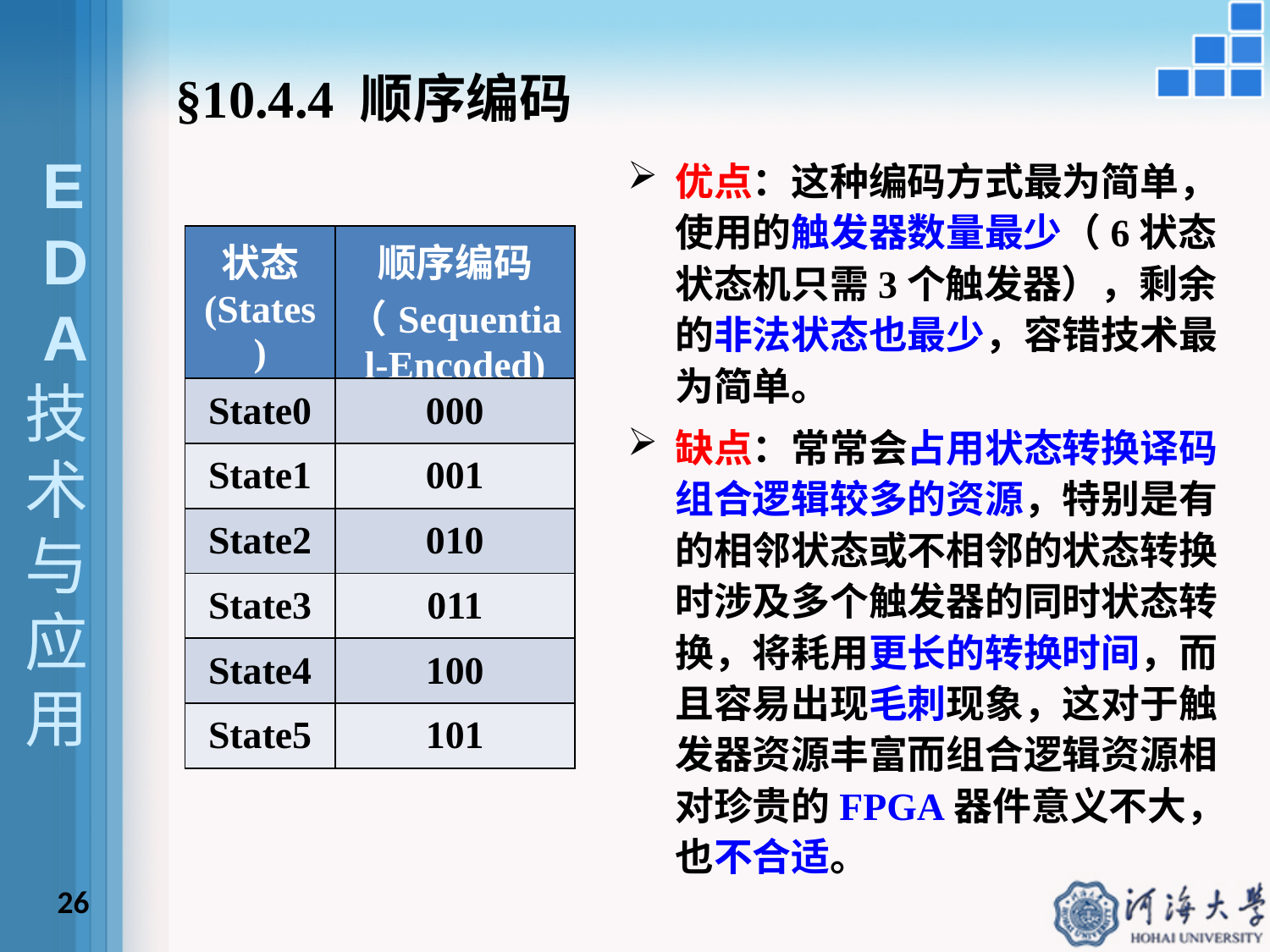

§10.4.4 顺序编码
 E
 D
 A技术与应用
优点：这种编码方式最为简单，使用的触发器数量最少（6状态状态机只需3个触发器），剩余的非法状态也最少，容错技术最为简单。
缺点：常常会占用状态转换译码组合逻辑较多的资源，特别是有的相邻状态或不相邻的状态转换时涉及多个触发器的同时状态转换，将耗用更长的转换时间，而且容易出现毛刺现象，这对于触发器资源丰富而组合逻辑资源相对珍贵的FPGA器件意义不大，也不合适。
| 状态 (States) | 顺序编码 （Sequential-Encoded) |
| --- | --- |
| State0 | 000 |
| State1 | 001 |
| State2 | 010 |
| State3 | 011 |
| State4 | 100 |
| State5 | 101 |
26